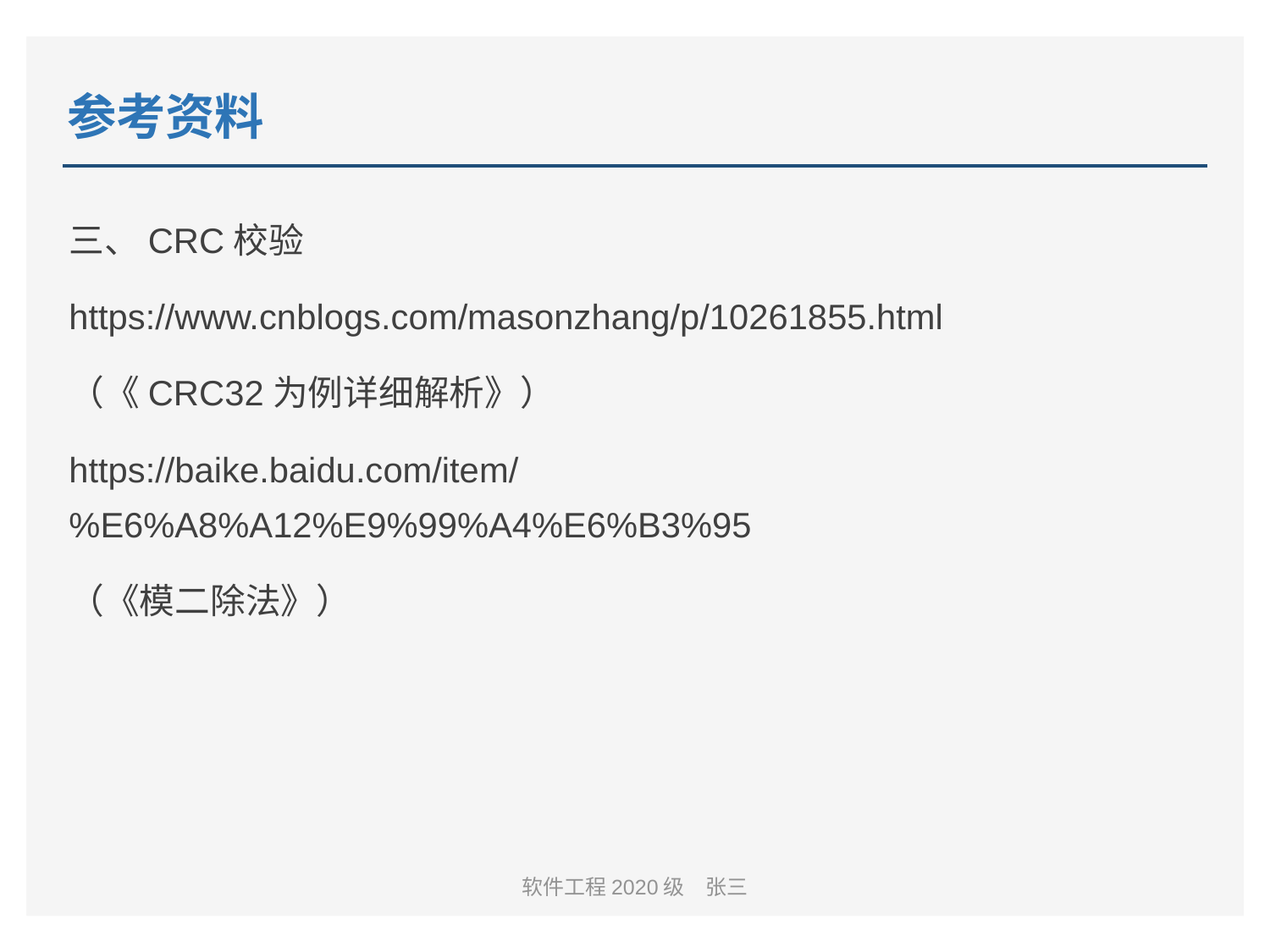

# 参考资料
三、CRC校验
https://www.cnblogs.com/masonzhang/p/10261855.html
（《CRC32为例详细解析》）
https://baike.baidu.com/item/%E6%A8%A12%E9%99%A4%E6%B3%95
（《模二除法》）

软件工程2020级　张三
21